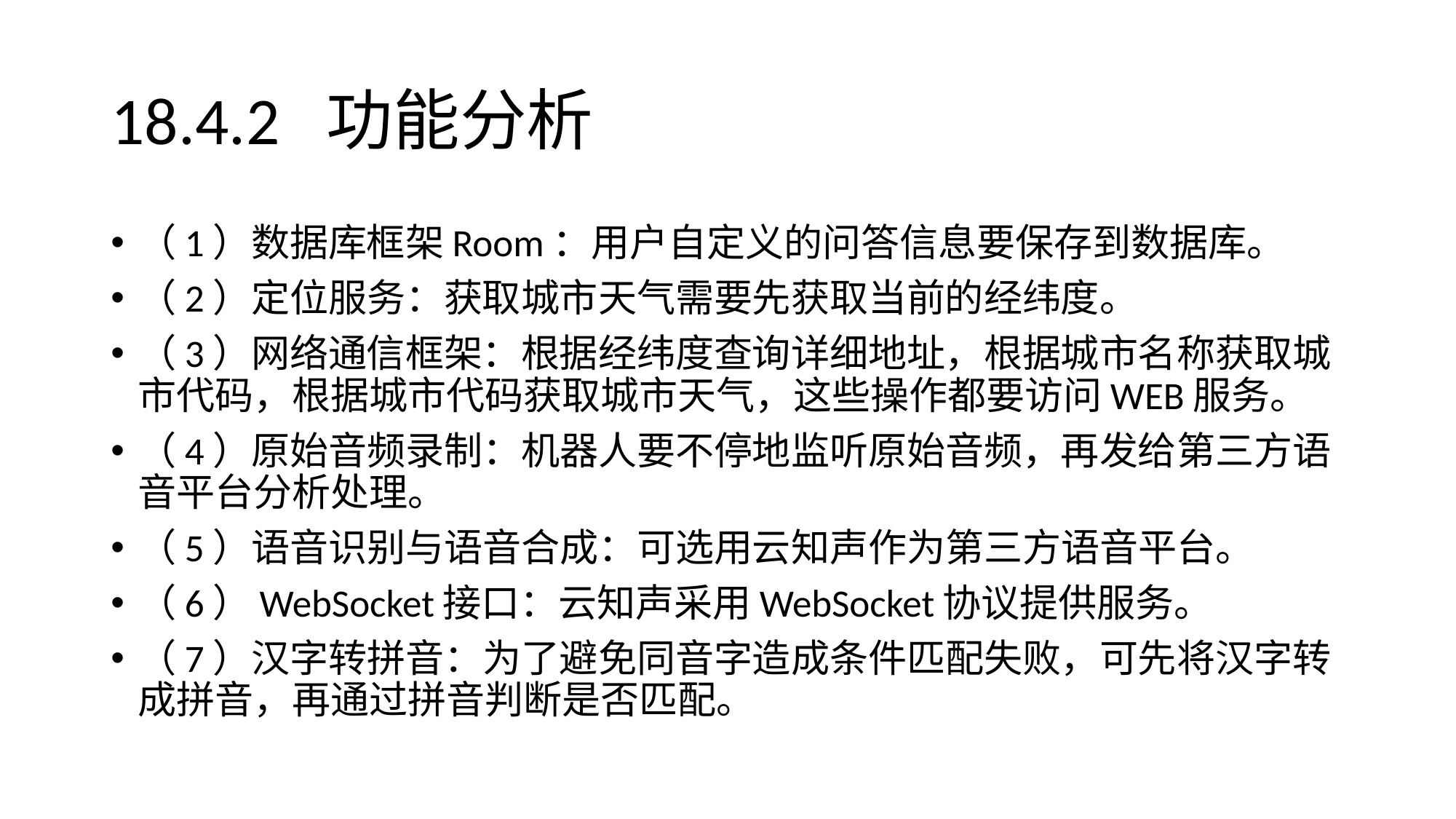

# 18.4.2  功能分析
（1）数据库框架Room：用户自定义的问答信息要保存到数据库。
（2）定位服务：获取城市天气需要先获取当前的经纬度。
（3）网络通信框架：根据经纬度查询详细地址，根据城市名称获取城市代码，根据城市代码获取城市天气，这些操作都要访问WEB服务。
（4）原始音频录制：机器人要不停地监听原始音频，再发给第三方语音平台分析处理。
（5）语音识别与语音合成：可选用云知声作为第三方语音平台。
（6）WebSocket接口：云知声采用WebSocket协议提供服务。
（7）汉字转拼音：为了避免同音字造成条件匹配失败，可先将汉字转成拼音，再通过拼音判断是否匹配。